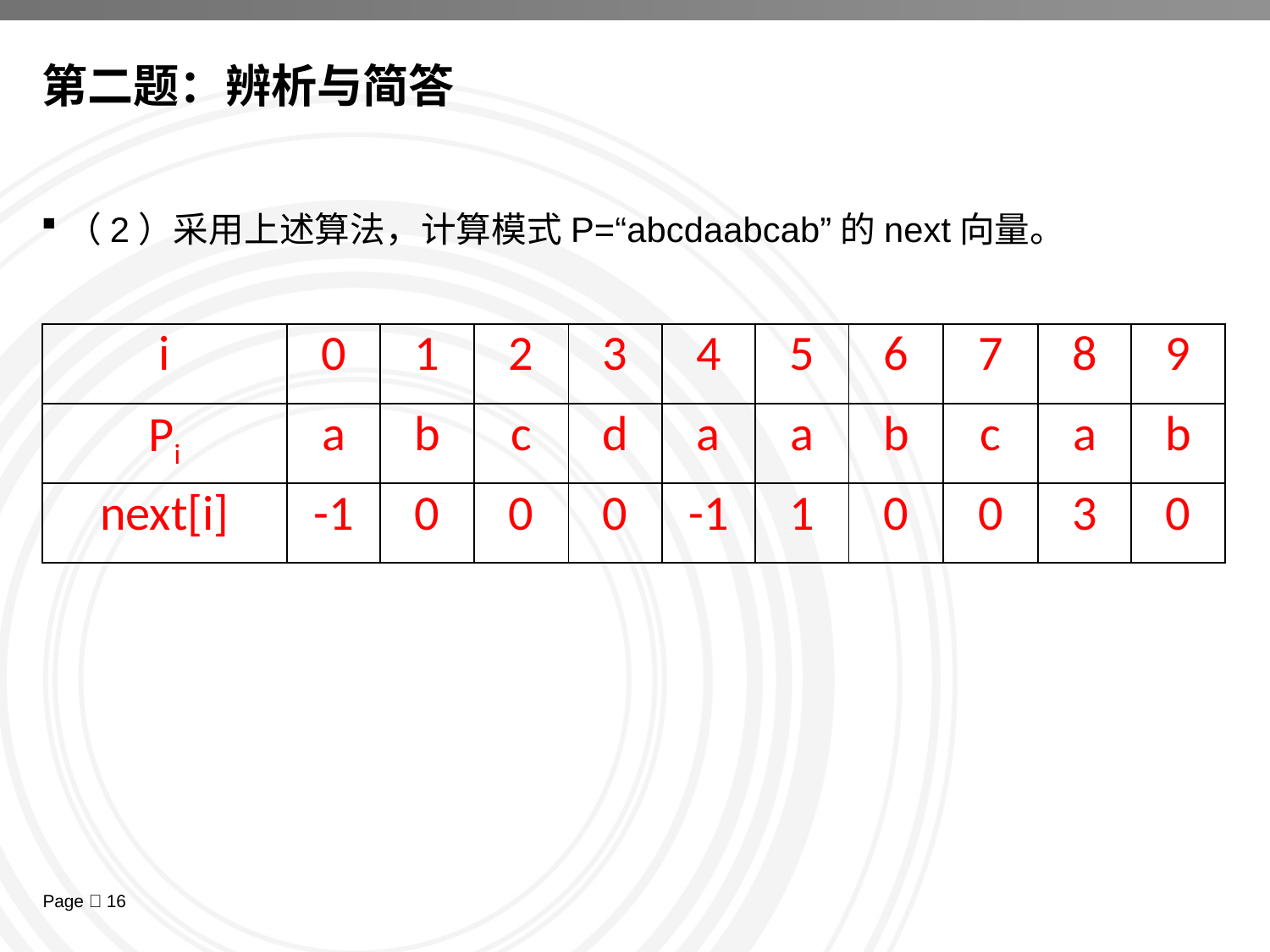

# 第二题：辨析与简答
（2）采用上述算法，计算模式P=“abcdaabcab”的next向量。

| i | 0 | 1 | 2 | 3 | 4 | 5 | 6 | 7 | 8 | 9 |
| --- | --- | --- | --- | --- | --- | --- | --- | --- | --- | --- |
| Pi | a | b | c | d | a | a | b | c | a | b |
| next[i] | -1 | 0 | 0 | 0 | -1 | 1 | 0 | 0 | 3 | 0 |